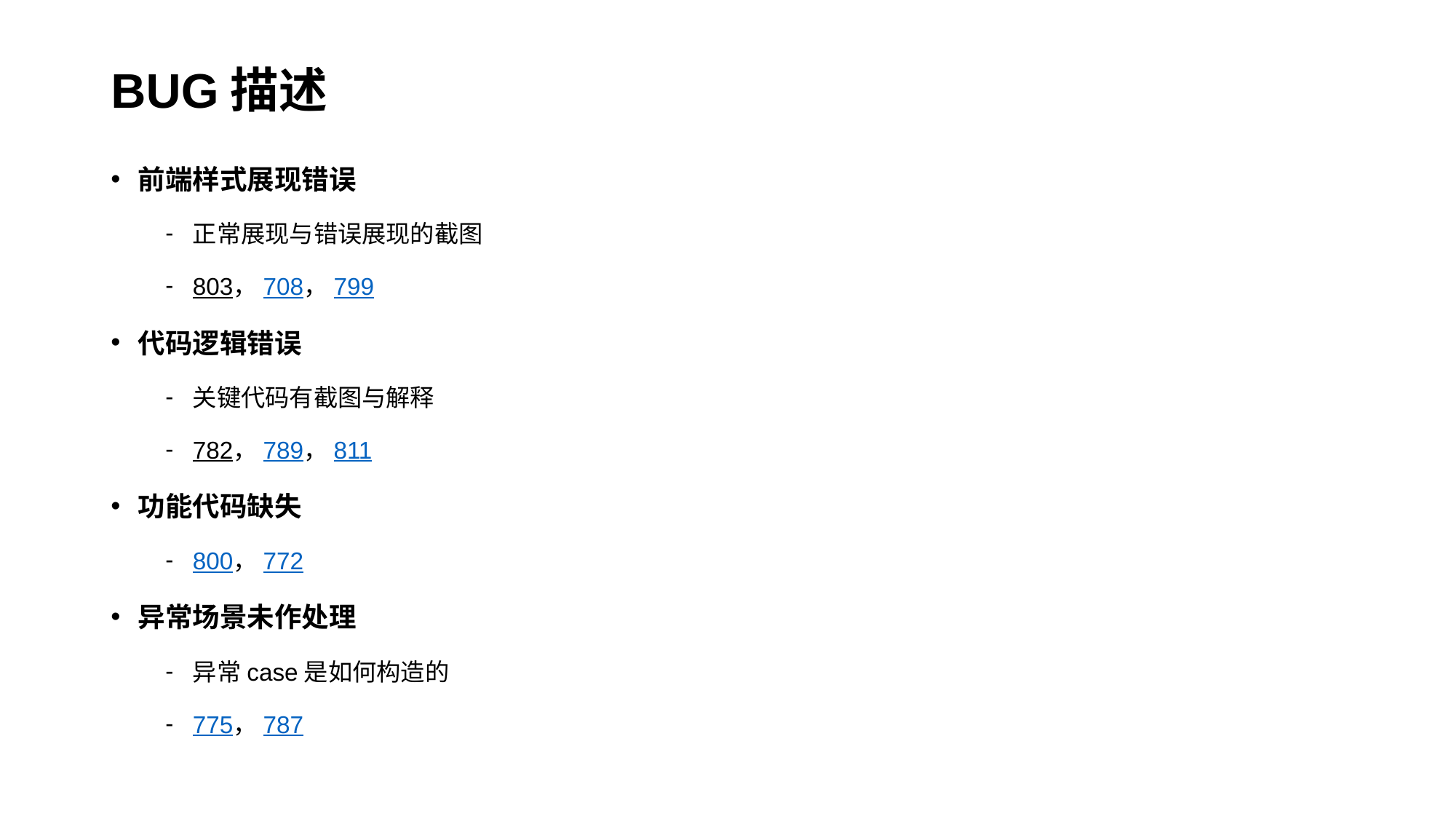

# BUG描述
前端样式展现错误
正常展现与错误展现的截图
803，708，799
代码逻辑错误
关键代码有截图与解释
782，789，811
功能代码缺失
800，772
异常场景未作处理
异常case是如何构造的
775，787